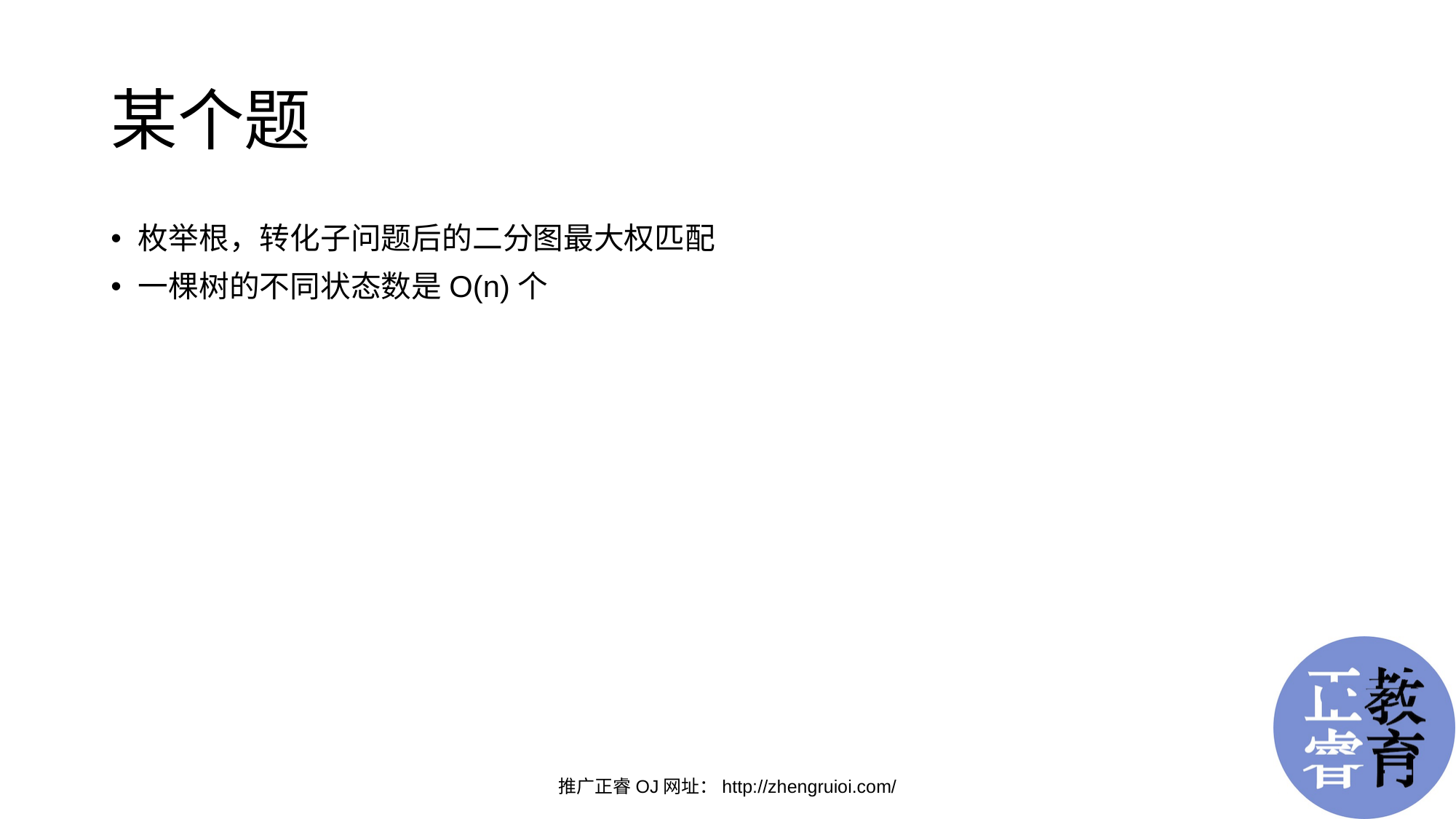

# 某个题
枚举根，转化子问题后的二分图最大权匹配
一棵树的不同状态数是O(n)个